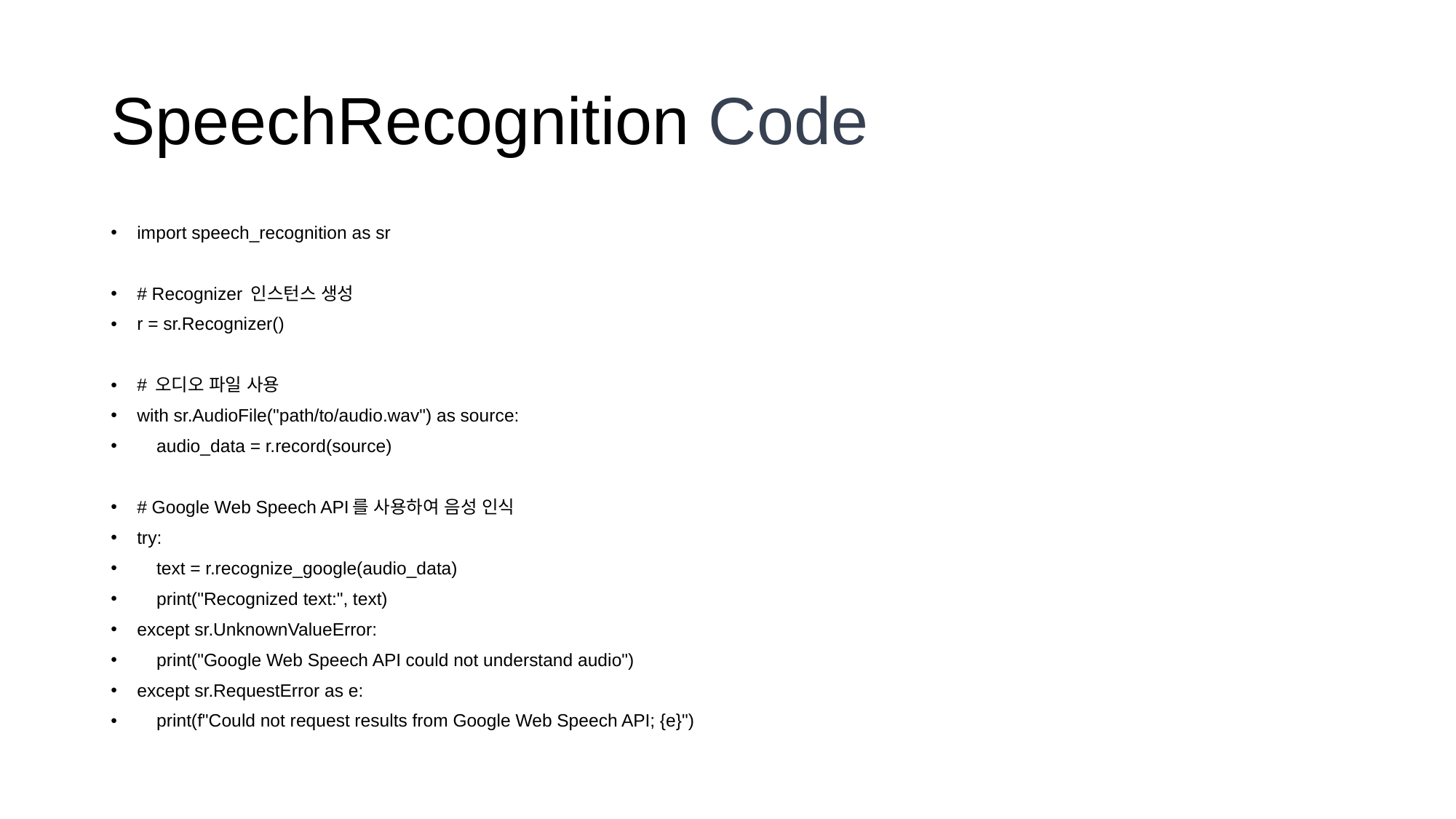

# SpeechRecognition Code
import speech_recognition as sr

# Recognizer 인스턴스 생성
r = sr.Recognizer()

# 오디오 파일 사용
with sr.AudioFile("path/to/audio.wav") as source:
    audio_data = r.record(source)

# Google Web Speech API를 사용하여 음성 인식
try:
    text = r.recognize_google(audio_data)
    print("Recognized text:", text)
except sr.UnknownValueError:
    print("Google Web Speech API could not understand audio")
except sr.RequestError as e:
    print(f"Could not request results from Google Web Speech API; {e}")